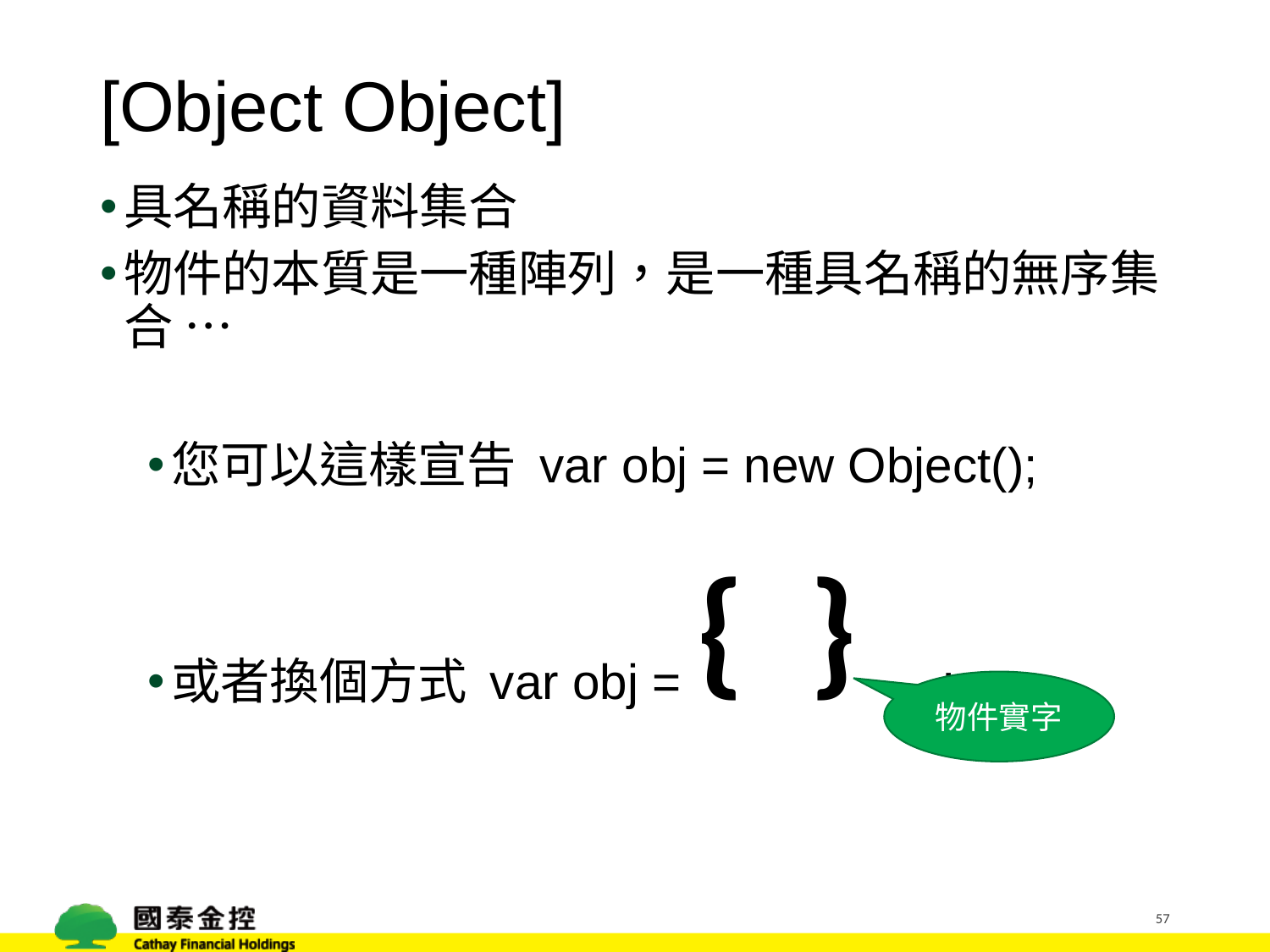

# [Object Object]
具名稱的資料集合
物件的本質是一種陣列，是一種具名稱的無序集合 …

您可以這樣宣告 var obj = new Object();

或者換個方式 var obj =                   ;

{  }
物件實字